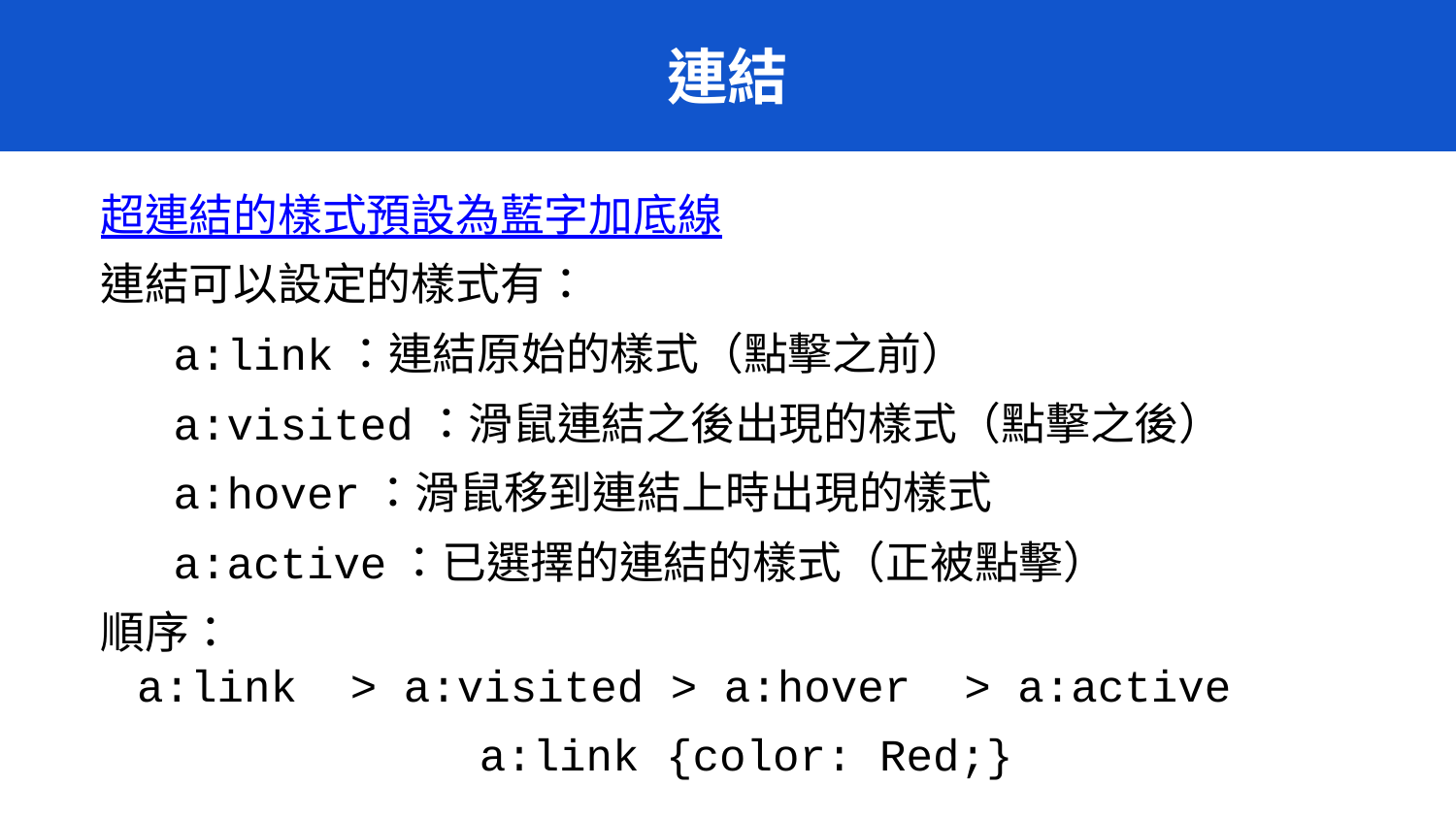

# 連結
超連結的樣式預設為藍字加底線
連結可以設定的樣式有：
a:link：連結原始的樣式（點擊之前）
a:visited：滑鼠連結之後出現的樣式（點擊之後）
a:hover：滑鼠移到連結上時出現的樣式
a:active：已選擇的連結的樣式（正被點擊）
順序：
a:link  > a:visited > a:hover  > a:active
a:link {color: Red;}